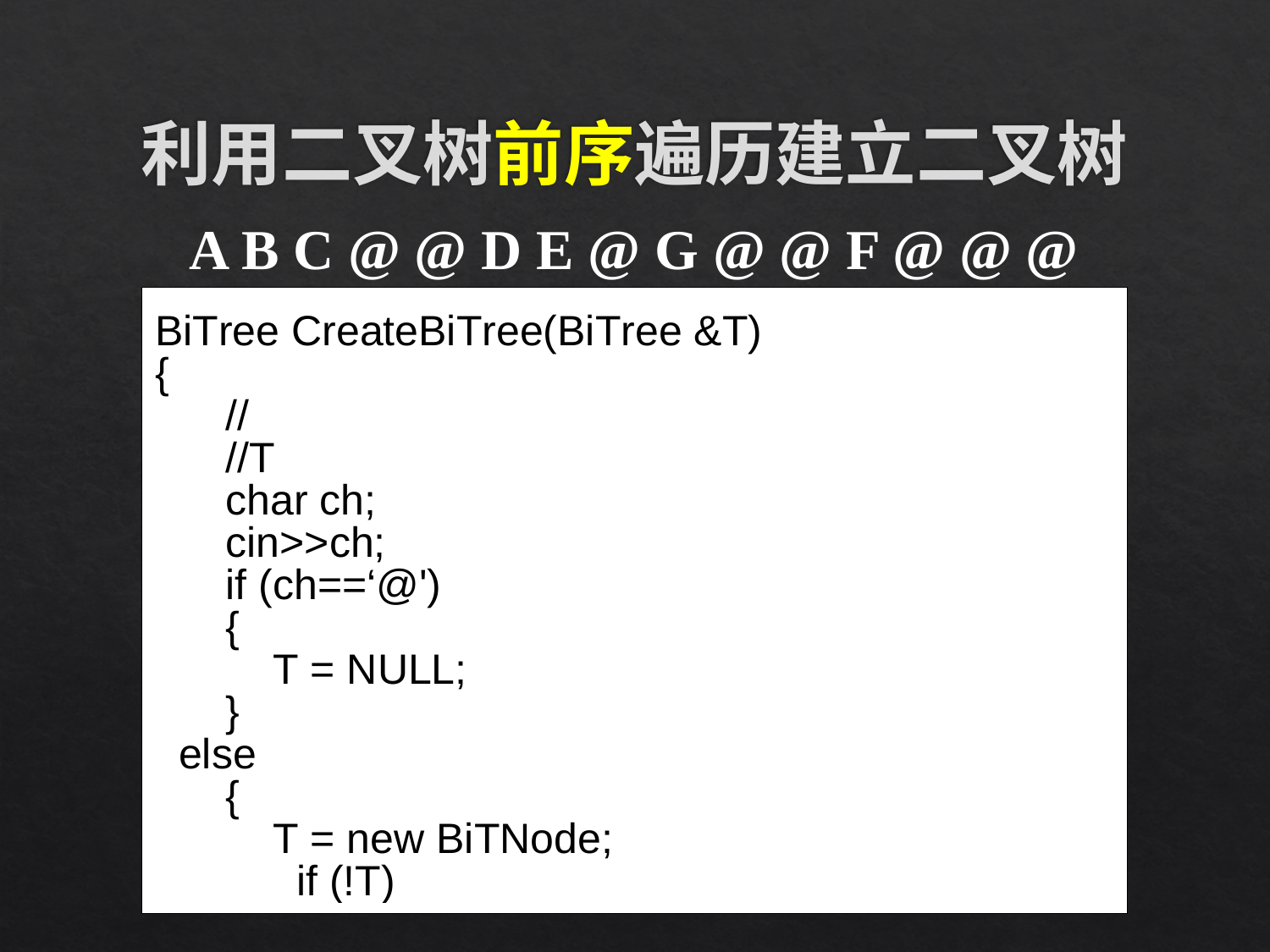

# 利用二叉树前序遍历建立二叉树
A B C @ @ D E @ G @ @ F @ @ @